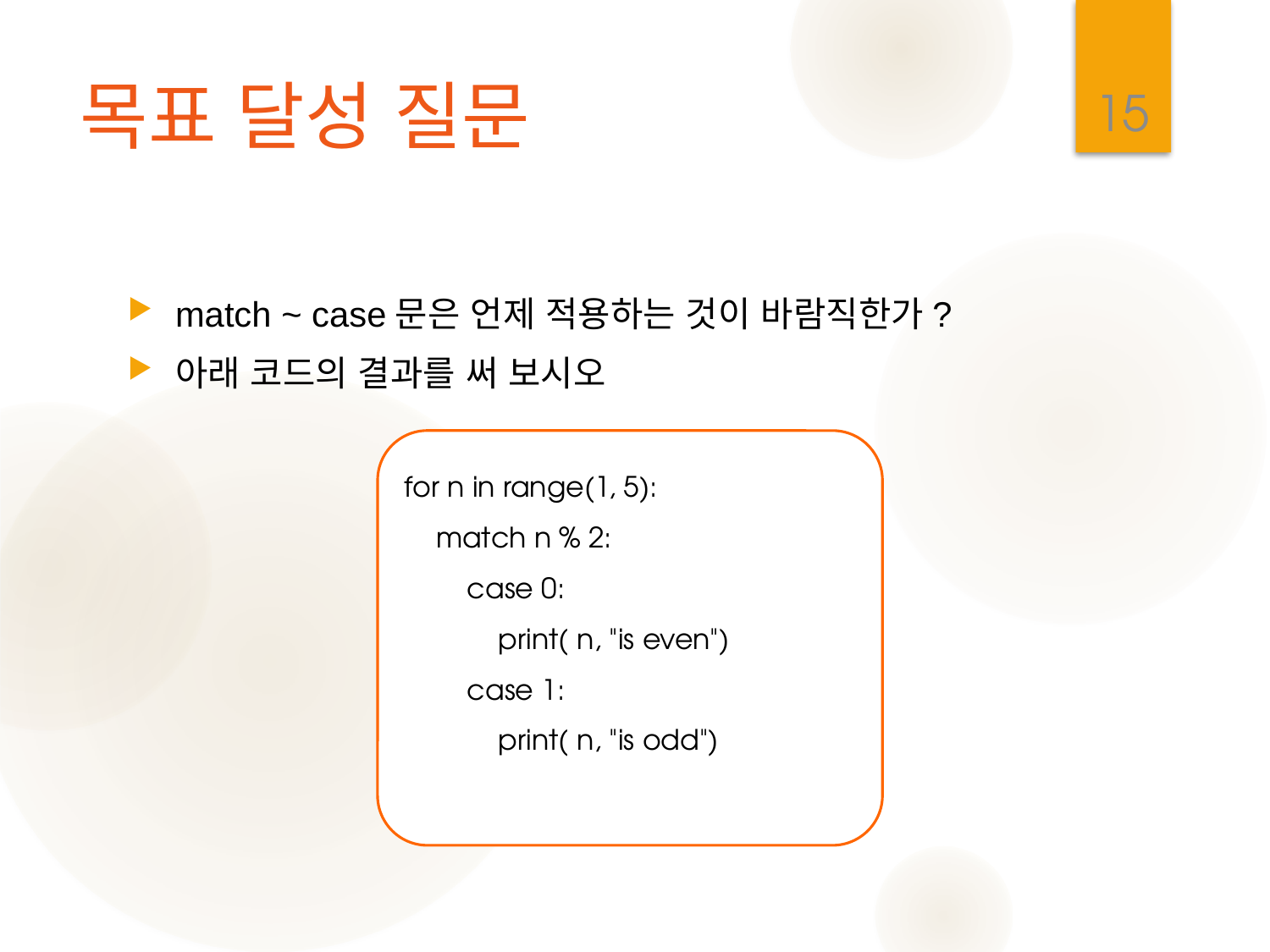

15
# 목표 달성 질문
match ~ case문은 언제 적용하는 것이 바람직한가?
아래 코드의 결과를 써 보시오

for n in range(1, 5):
    match n % 2:
        case 0:
            print( n, "is even")
        case 1:
            print( n, "is odd")